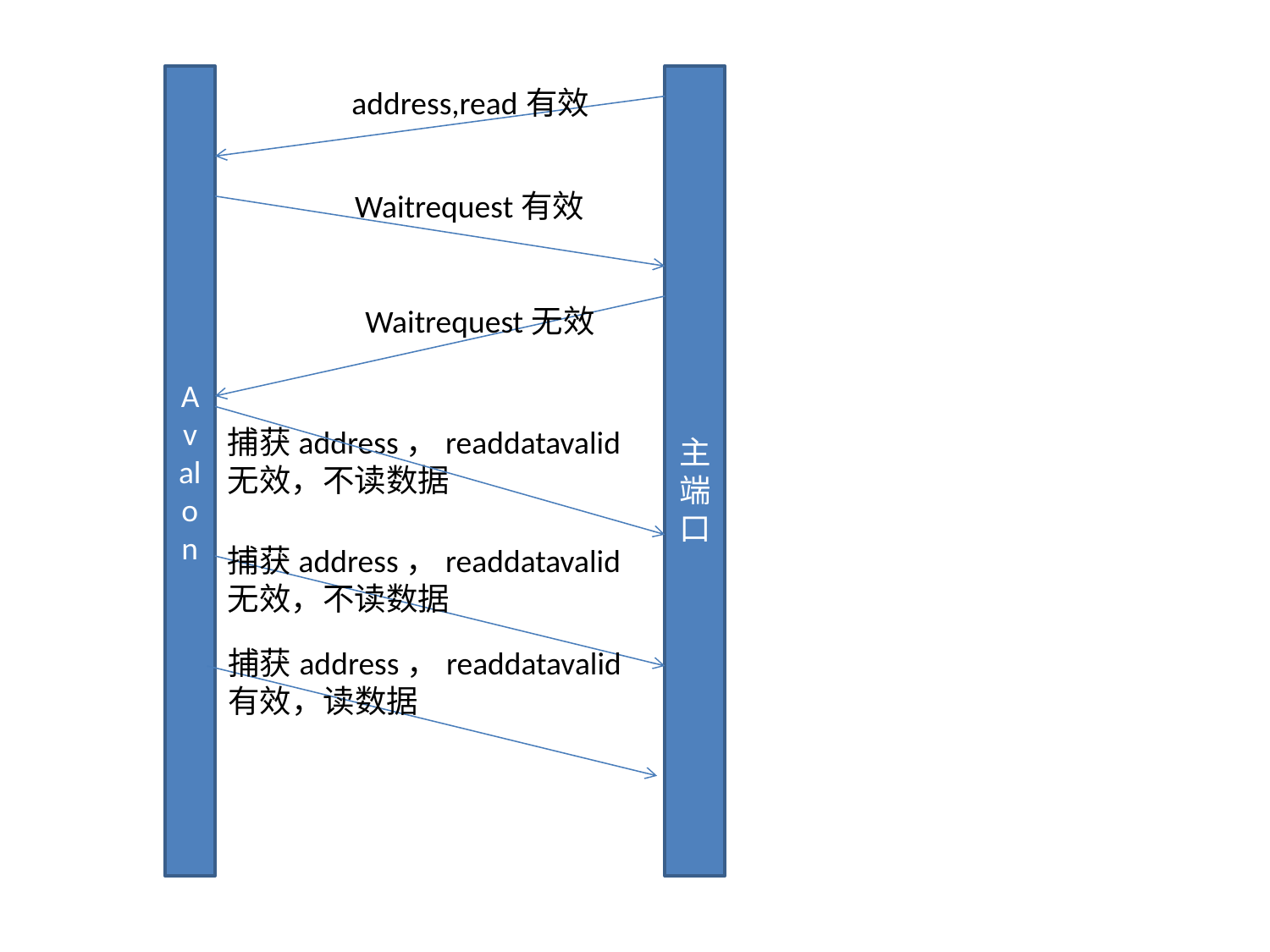

Avalon
 主端口
address,read有效
Waitrequest有效
Waitrequest无效
捕获address，readdatavalid无效，不读数据
捕获address，readdatavalid无效，不读数据
捕获address，readdatavalid有效，读数据